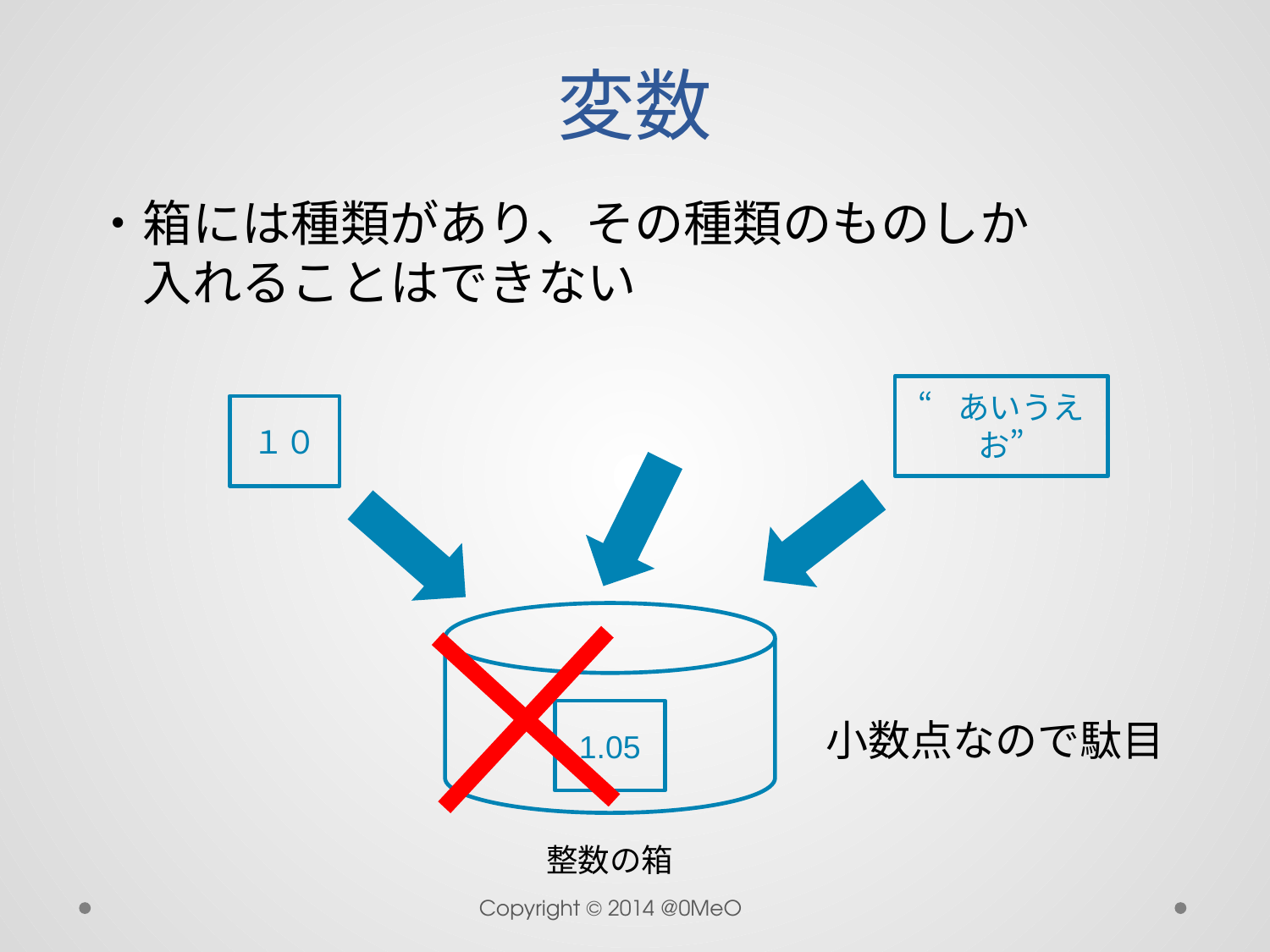

# 変数
・箱には種類があり、その種類のものしか
　入れることはできない
“あいうえお”
１０

1.05
小数点なので駄目

整数の箱